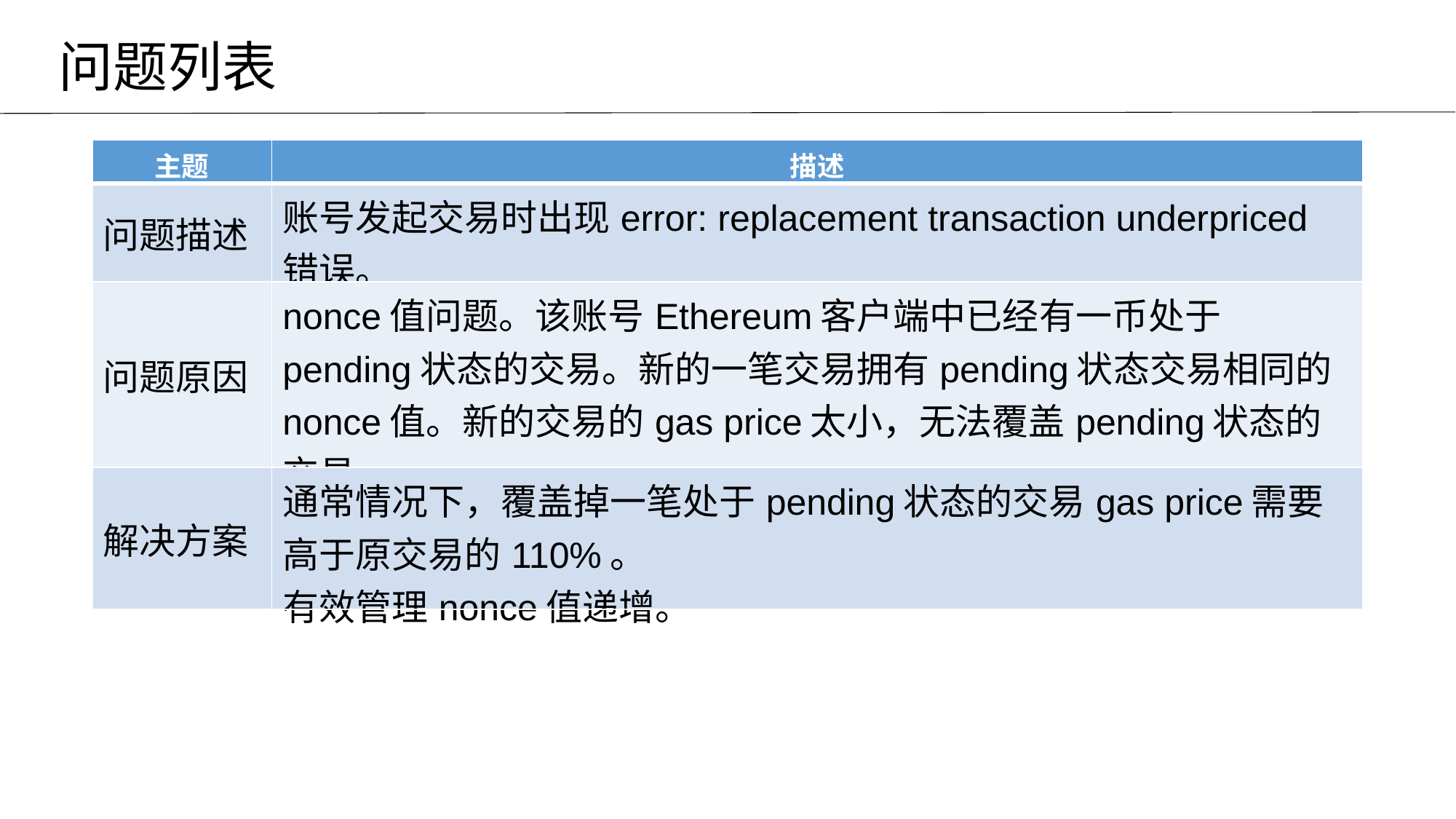

问题列表
| 主题 | 描述 |
| --- | --- |
| 问题描述 | 账号发起交易时出现error: replacement transaction underpriced错误。 |
| 问题原因 | nonce值问题。该账号Ethereum客户端中已经有一币处于pending状态的交易。新的一笔交易拥有pending状态交易相同的nonce值。新的交易的gas price太小，无法覆盖pending状态的交易。 |
| 解决方案 | 通常情况下，覆盖掉一笔处于pending状态的交易gas price需要高于原交易的110%。 有效管理nonce值递增。 |